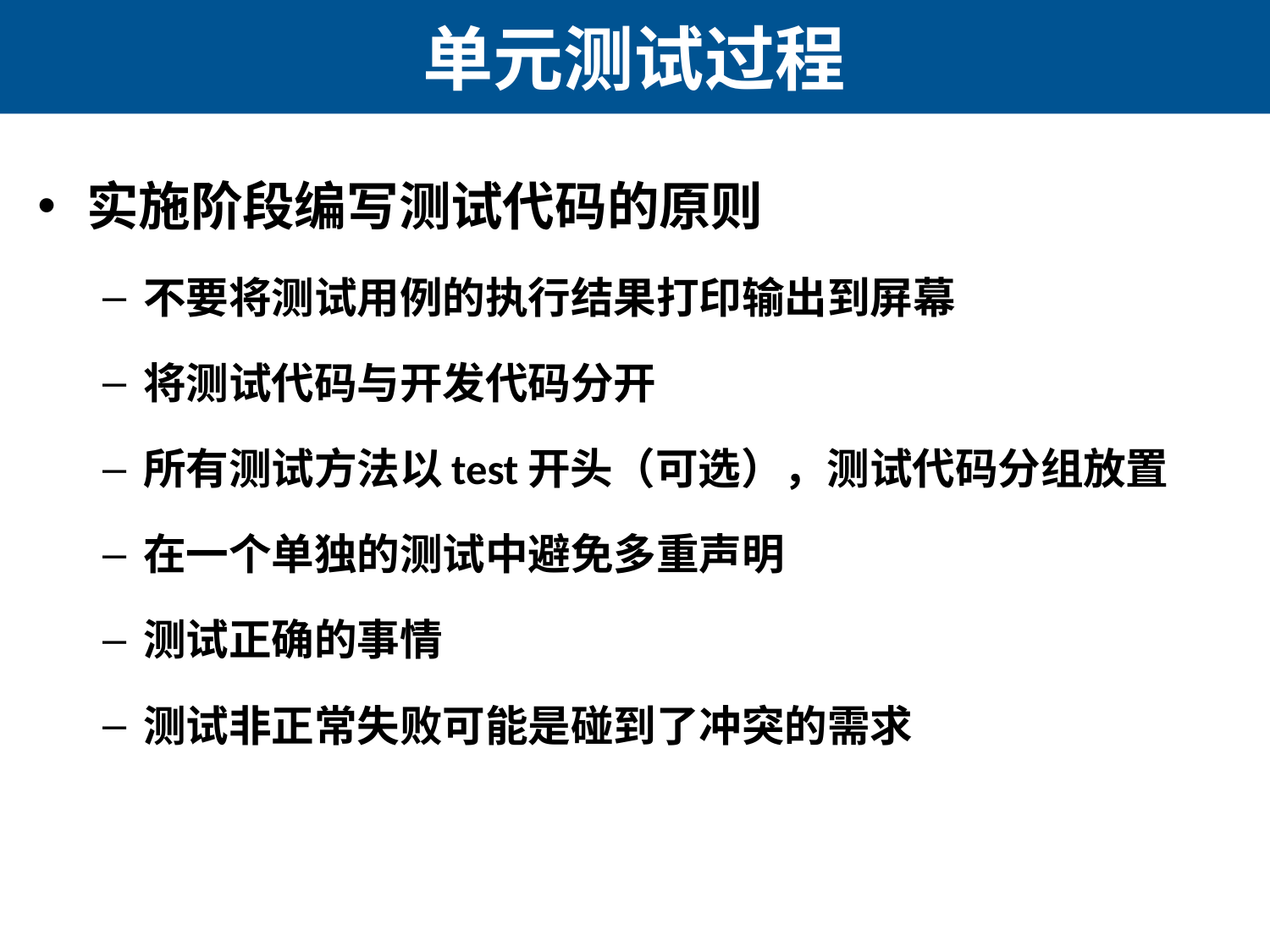

# 单元测试过程
实施阶段编写测试代码的原则
不要将测试用例的执行结果打印输出到屏幕
将测试代码与开发代码分开
所有测试方法以test开头（可选），测试代码分组放置
在一个单独的测试中避免多重声明
测试正确的事情
测试非正常失败可能是碰到了冲突的需求